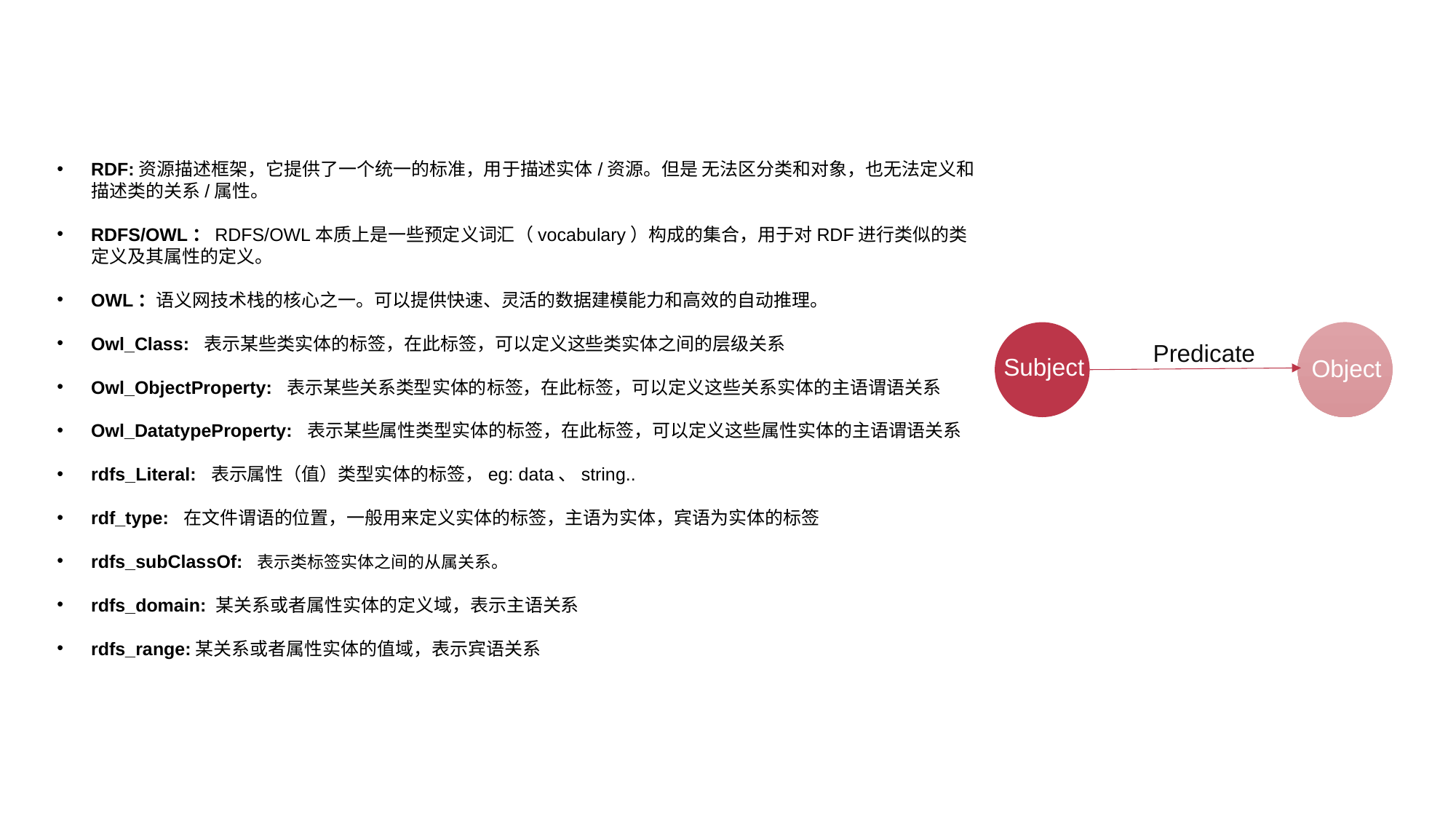

RDF:资源描述框架，它提供了一个统一的标准，用于描述实体/资源。但是 无法区分类和对象，也无法定义和描述类的关系/属性。

RDFS/OWL：RDFS/OWL本质上是一些预定义词汇（vocabulary）构成的集合，用于对RDF进行类似的类定义及其属性的定义。

OWL：语义网技术栈的核心之一。可以提供快速、灵活的数据建模能力和高效的自动推理。

Owl_Class:  表示某些类实体的标签，在此标签，可以定义这些类实体之间的层级关系

Owl_ObjectProperty:  表示某些关系类型实体的标签，在此标签，可以定义这些关系实体的主语谓语关系

Owl_DatatypeProperty:  表示某些属性类型实体的标签，在此标签，可以定义这些属性实体的主语谓语关系

rdfs_Literal:  表示属性（值）类型实体的标签，eg: data、string..

rdf_type:  在文件谓语的位置，一般用来定义实体的标签，主语为实体，宾语为实体的标签

rdfs_subClassOf:  表示类标签实体之间的从属关系。

rdfs_domain: 某关系或者属性实体的定义域，表示主语关系

rdfs_range:某关系或者属性实体的值域，表示宾语关系

Predicate
Subject
Object